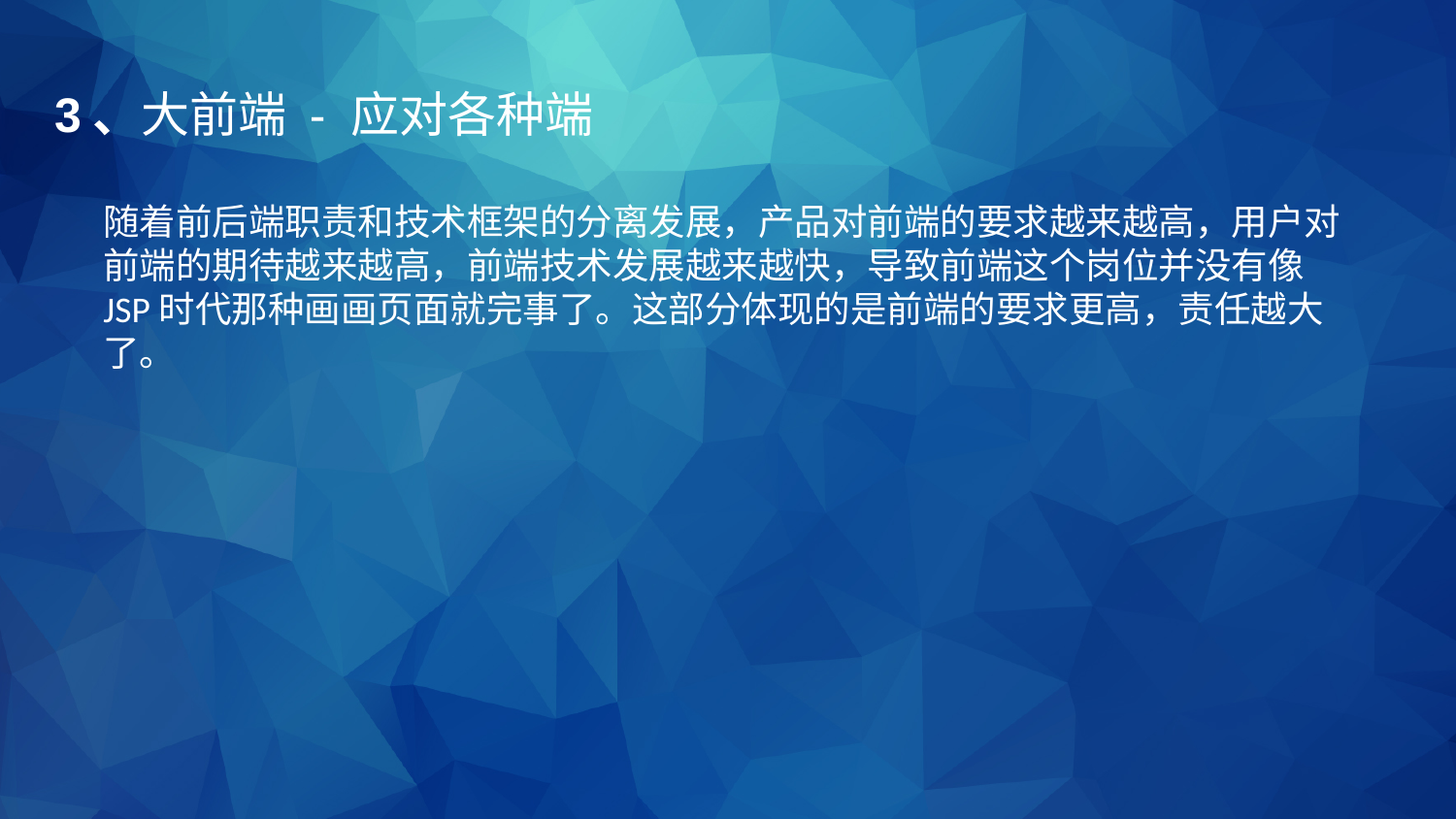

3、大前端 - 应对各种端

随着前后端职责和技术框架的分离发展，产品对前端的要求越来越高，用户对前端的期待越来越高，前端技术发展越来越快，导致前端这个岗位并没有像JSP时代那种画画页面就完事了。这部分体现的是前端的要求更高，责任越大了。